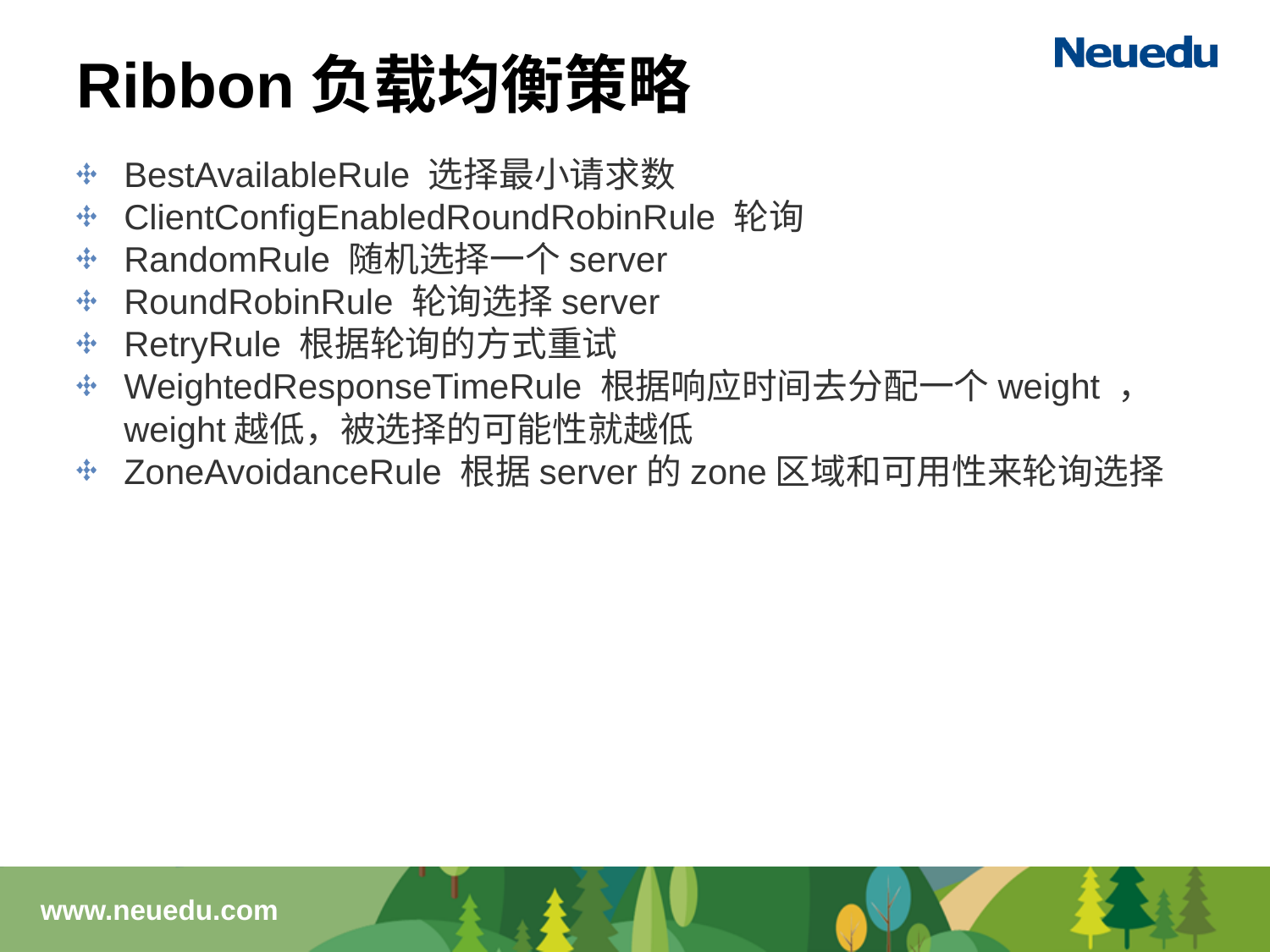

# Ribbon负载均衡策略
BestAvailableRule 选择最小请求数
ClientConfigEnabledRoundRobinRule 轮询
RandomRule 随机选择一个server
RoundRobinRule 轮询选择server
RetryRule 根据轮询的方式重试
WeightedResponseTimeRule 根据响应时间去分配一个weight ，weight越低，被选择的可能性就越低
ZoneAvoidanceRule 根据server的zone区域和可用性来轮询选择